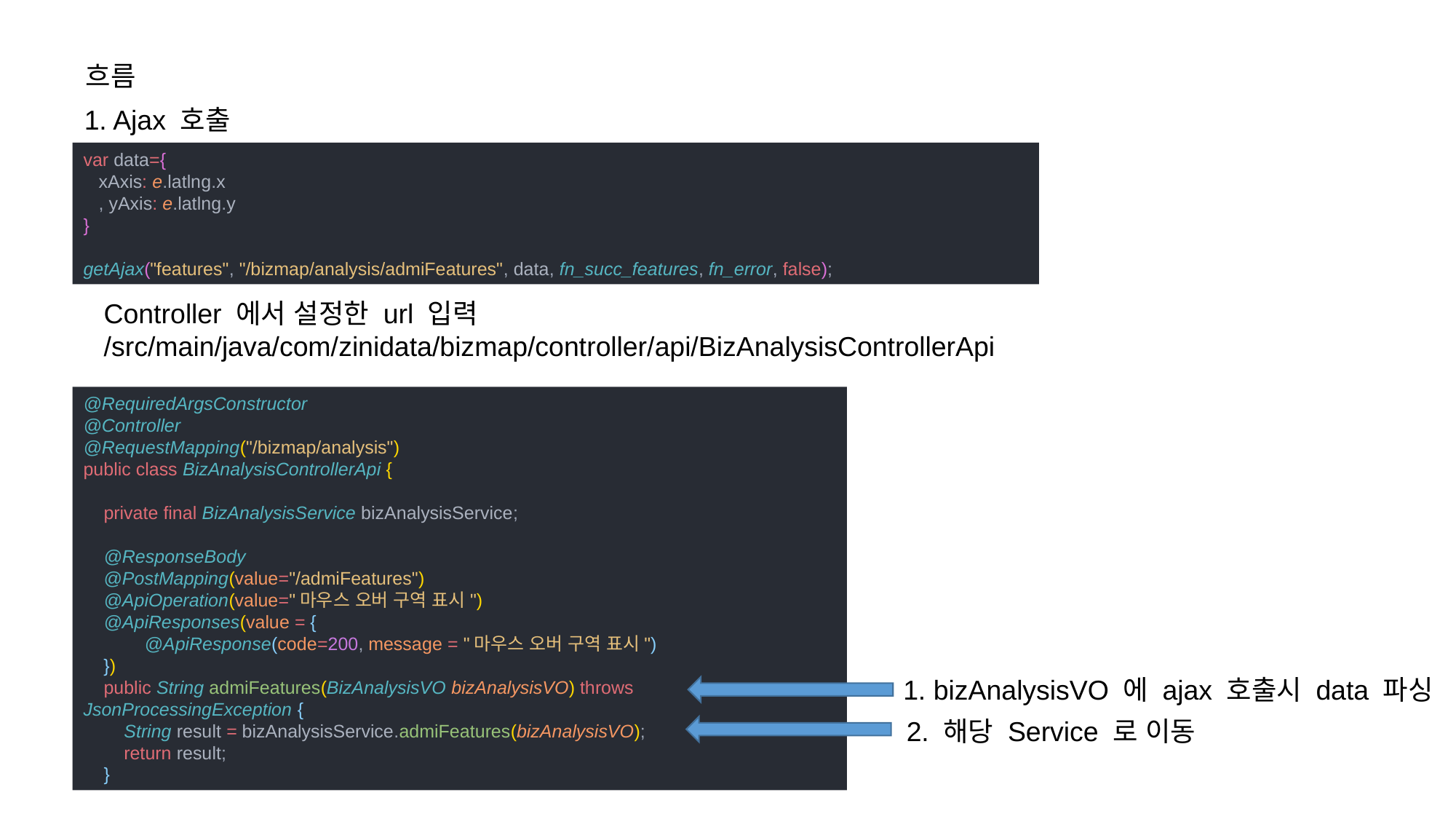

흐름
1. Ajax 호출
var data={
   xAxis: e.latlng.x
   , yAxis: e.latlng.y
}
getAjax("features", "/bizmap/analysis/admiFeatures", data, fn_succ_features, fn_error, false);
Controller 에서 설정한 url 입력
/src/main/java/com/zinidata/bizmap/controller/api/BizAnalysisControllerApi
@RequiredArgsConstructor
@Controller
@RequestMapping("/bizmap/analysis")
public class BizAnalysisControllerApi {
    private final BizAnalysisService bizAnalysisService;
    @ResponseBody
    @PostMapping(value="/admiFeatures")
    @ApiOperation(value="마우스 오버 구역 표시")
    @ApiResponses(value = {
            @ApiResponse(code=200, message = "마우스 오버 구역 표시")
    })
    public String admiFeatures(BizAnalysisVO bizAnalysisVO) throws JsonProcessingException {
        String result = bizAnalysisService.admiFeatures(bizAnalysisVO);
        return result;
    }
1. bizAnalysisVO 에 ajax 호출시 data 파싱

 2. 해당 Service 로 이동